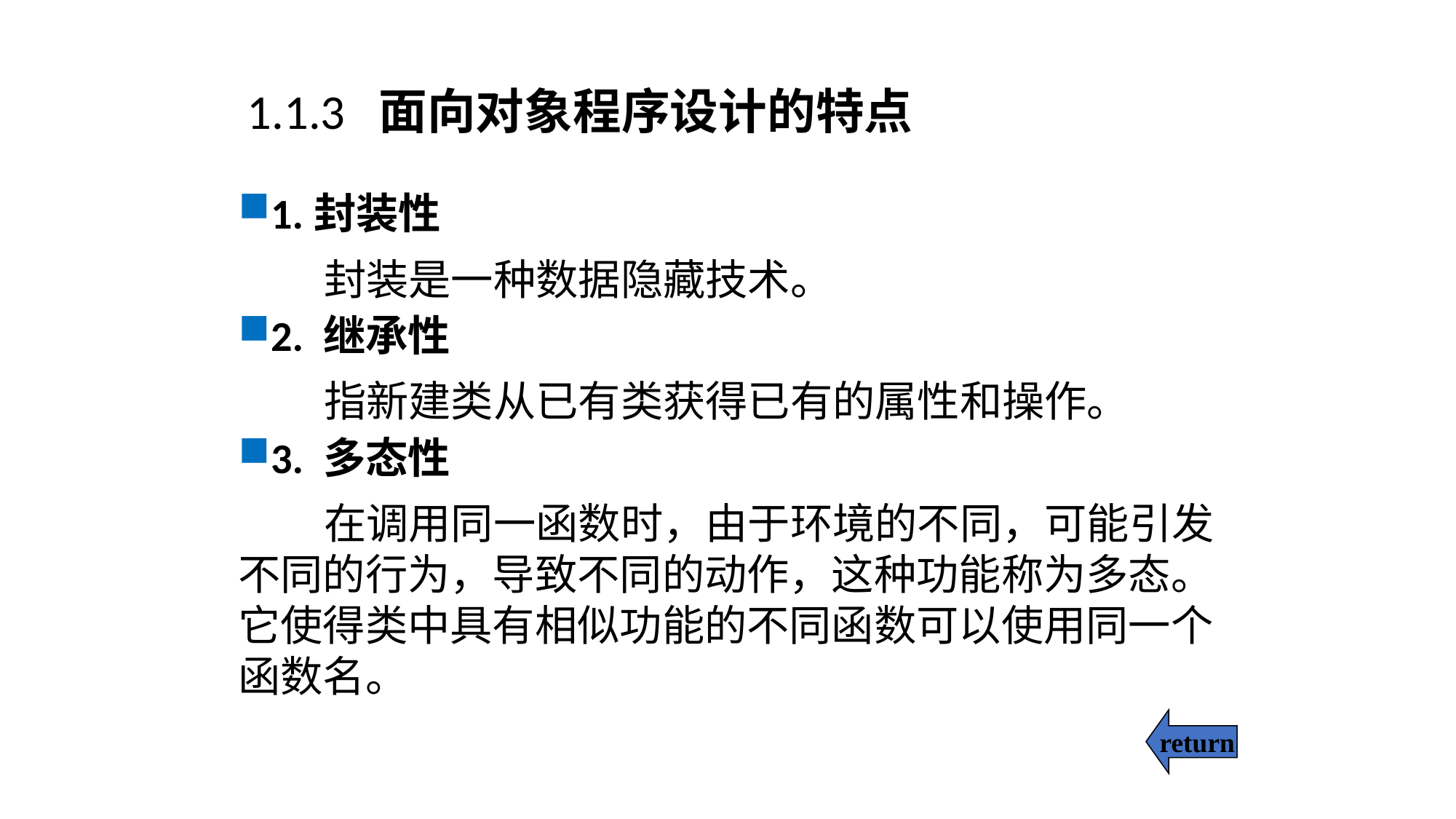

# 1.1.3  面向对象程序设计的特点
1.封装性
        封装是一种数据隐藏技术。
2. 继承性
        指新建类从已有类获得已有的属性和操作。
3. 多态性
        在调用同一函数时，由于环境的不同，可能引发不同的行为，导致不同的动作，这种功能称为多态。它使得类中具有相似功能的不同函数可以使用同一个函数名。

return